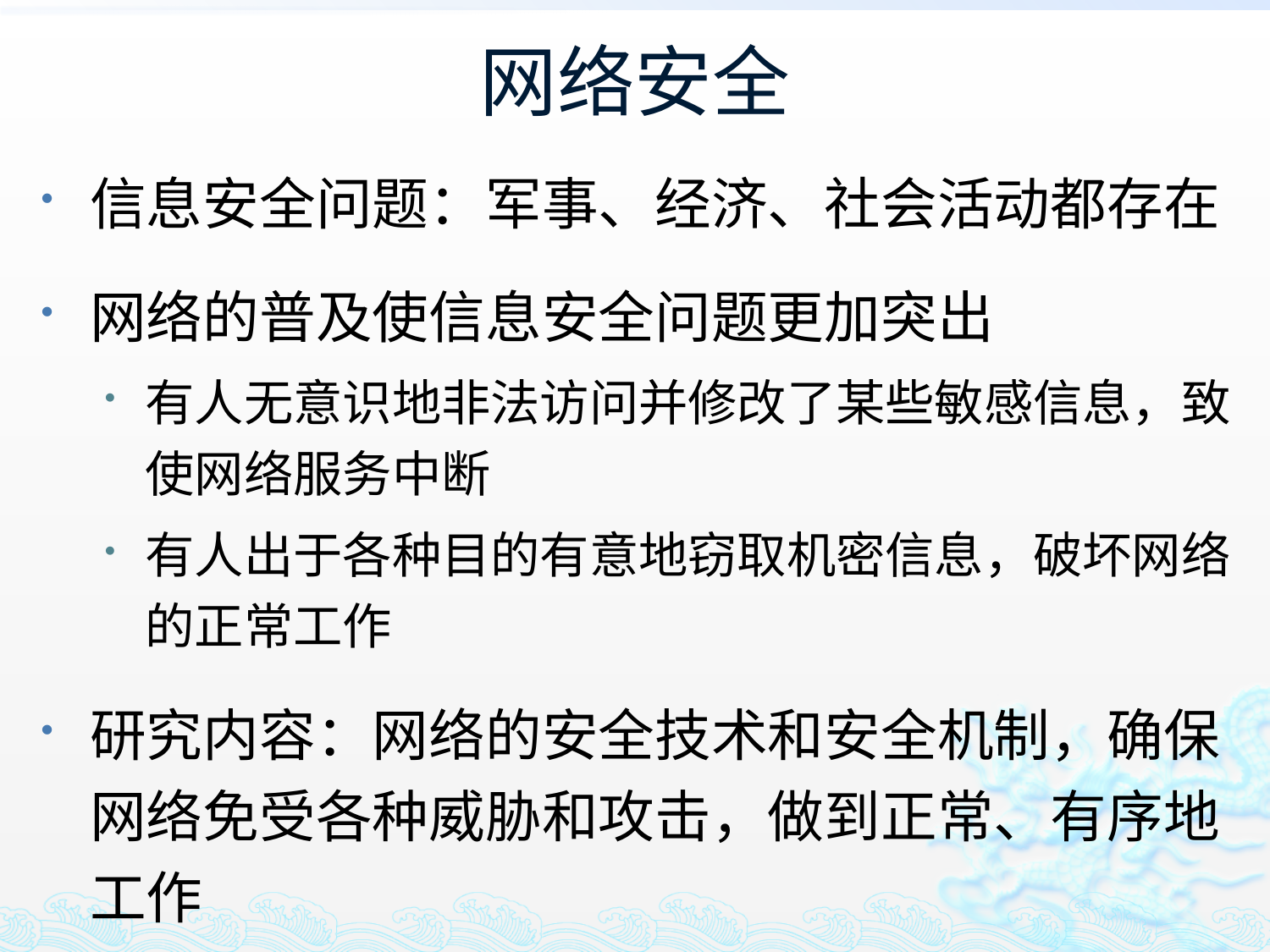

# 网络安全
信息安全问题：军事、经济、社会活动都存在
网络的普及使信息安全问题更加突出
有人无意识地非法访问并修改了某些敏感信息，致使网络服务中断
有人出于各种目的有意地窃取机密信息，破坏网络的正常工作
研究内容：网络的安全技术和安全机制，确保网络免受各种威胁和攻击，做到正常、有序地工作